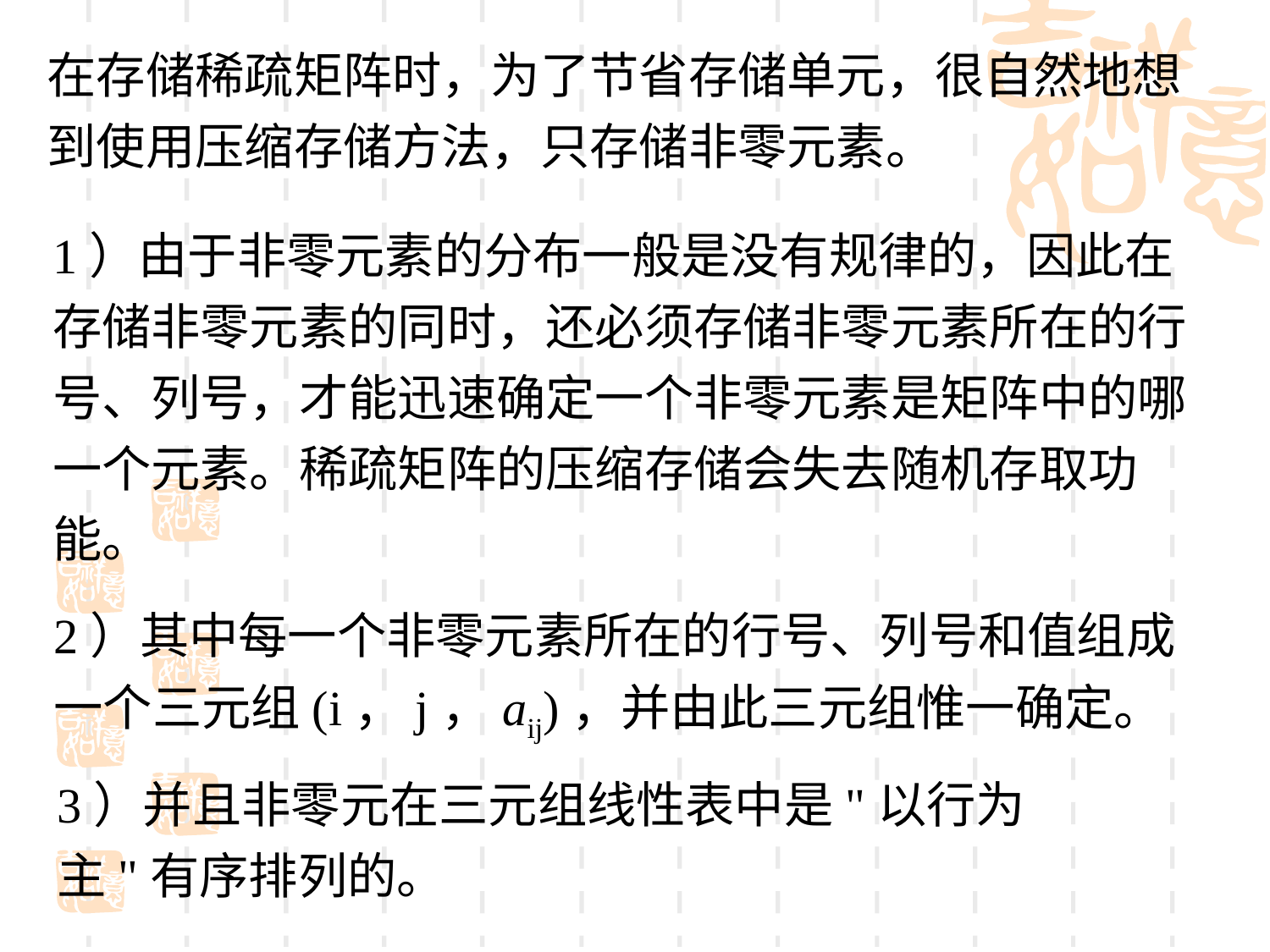

在存储稀疏矩阵时，为了节省存储单元，很自然地想到使用压缩存储方法，只存储非零元素。

1）由于非零元素的分布一般是没有规律的，因此在存储非零元素的同时，还必须存储非零元素所在的行号、列号，才能迅速确定一个非零元素是矩阵中的哪一个元素。稀疏矩阵的压缩存储会失去随机存取功能。
2）其中每一个非零元素所在的行号、列号和值组成一个三元组(i，j，aij)，并由此三元组惟一确定。
3）并且非零元在三元组线性表中是"以行为主"有序排列的。